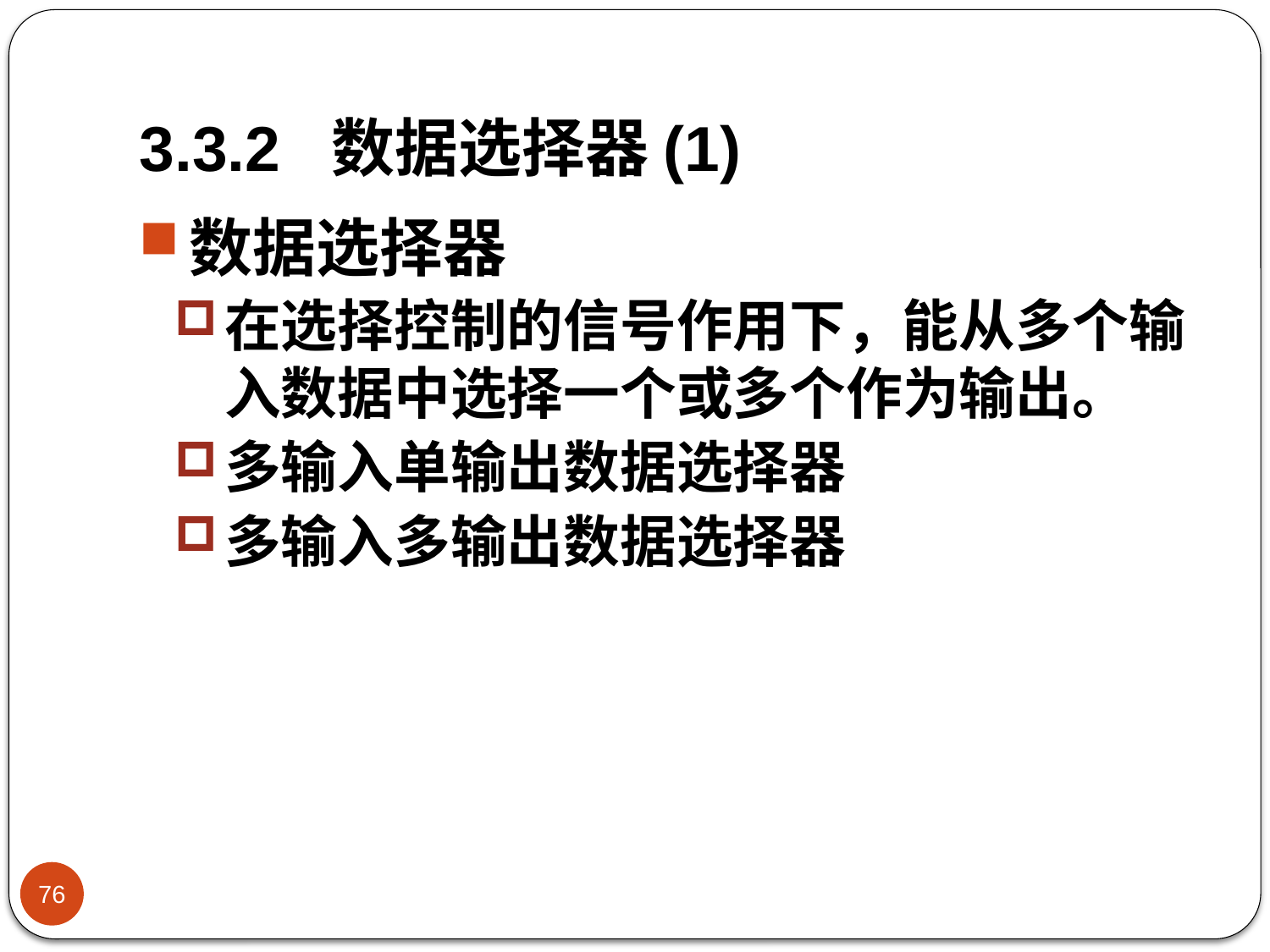

# 3.3.2  数据选择器(1)
数据选择器
在选择控制的信号作用下，能从多个输入数据中选择一个或多个作为输出。
多输入单输出数据选择器
多输入多输出数据选择器

76